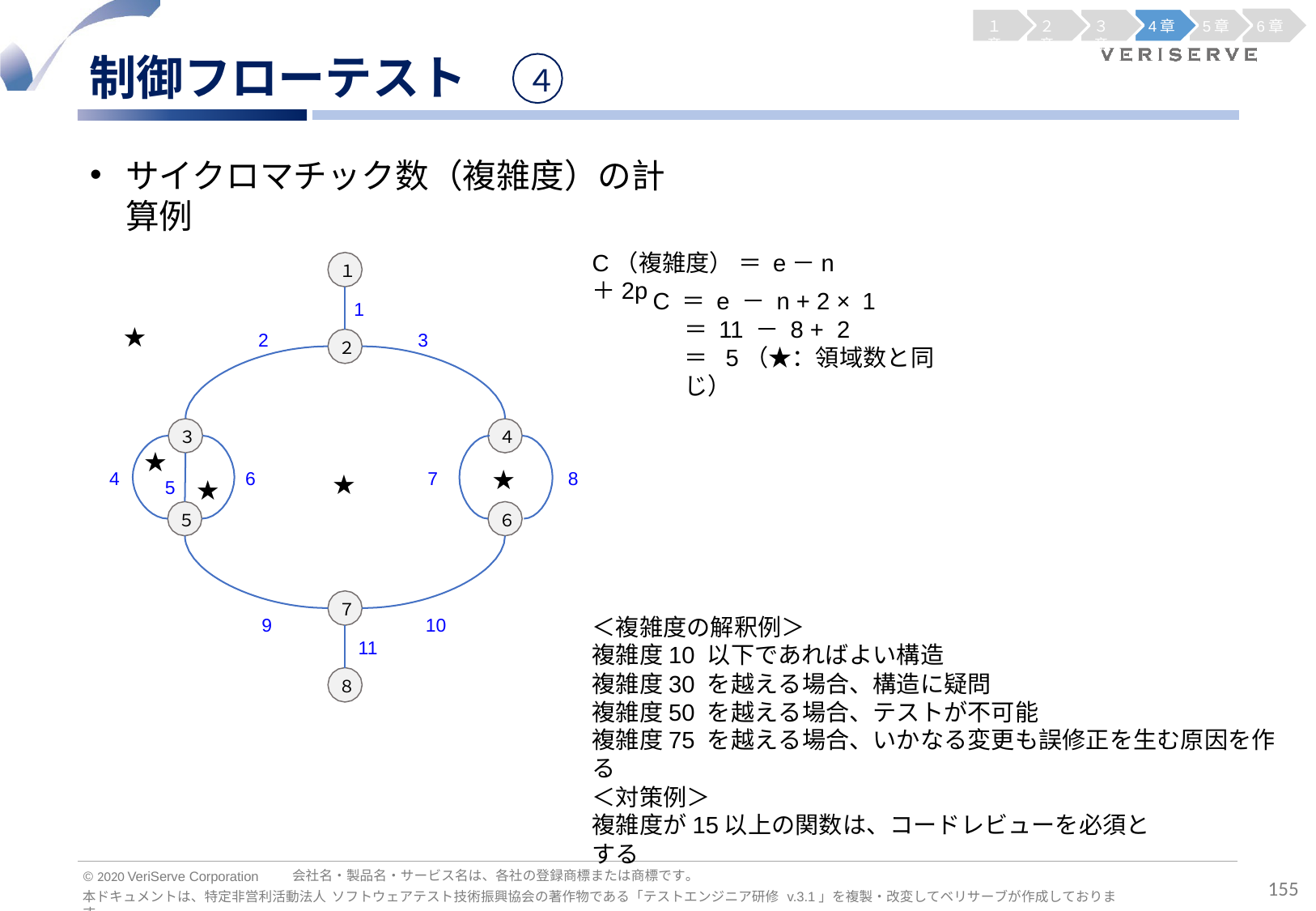

１章
２章
３章
4章
5章
6章
制御フローテスト

４
サイクロマチック数（複雑度）の計算例
C（複雑度） ＝ e－n＋2p

１
C ＝ e － n + 2 × 1
＝ 11 － 8 + 2
＝ 5（★：領域数と同じ）

1
★
2
3

２

３
４

★
5

★
６
7
4
6
8
★
★

５

７
＜複雑度の解釈例＞
複雑度10 以下であればよい構造
複雑度30 を越える場合、構造に疑問
複雑度50 を越える場合、テストが不可能
複雑度75 を越える場合、いかなる変更も誤修正を生む原因を作る
9
10

11

８
＜対策例＞
複雑度が15以上の関数は、コードレビューを必須とする
会社名・製品名・サービス名は、各社の登録商標または商標です。
© 2020 VeriServe Corporation
155
本ドキュメントは、特定非営利活動法人 ソフトウェアテスト技術振興協会の著作物である「テストエンジニア研修 v.3.1」を複製・改変してベリサーブが作成しております。